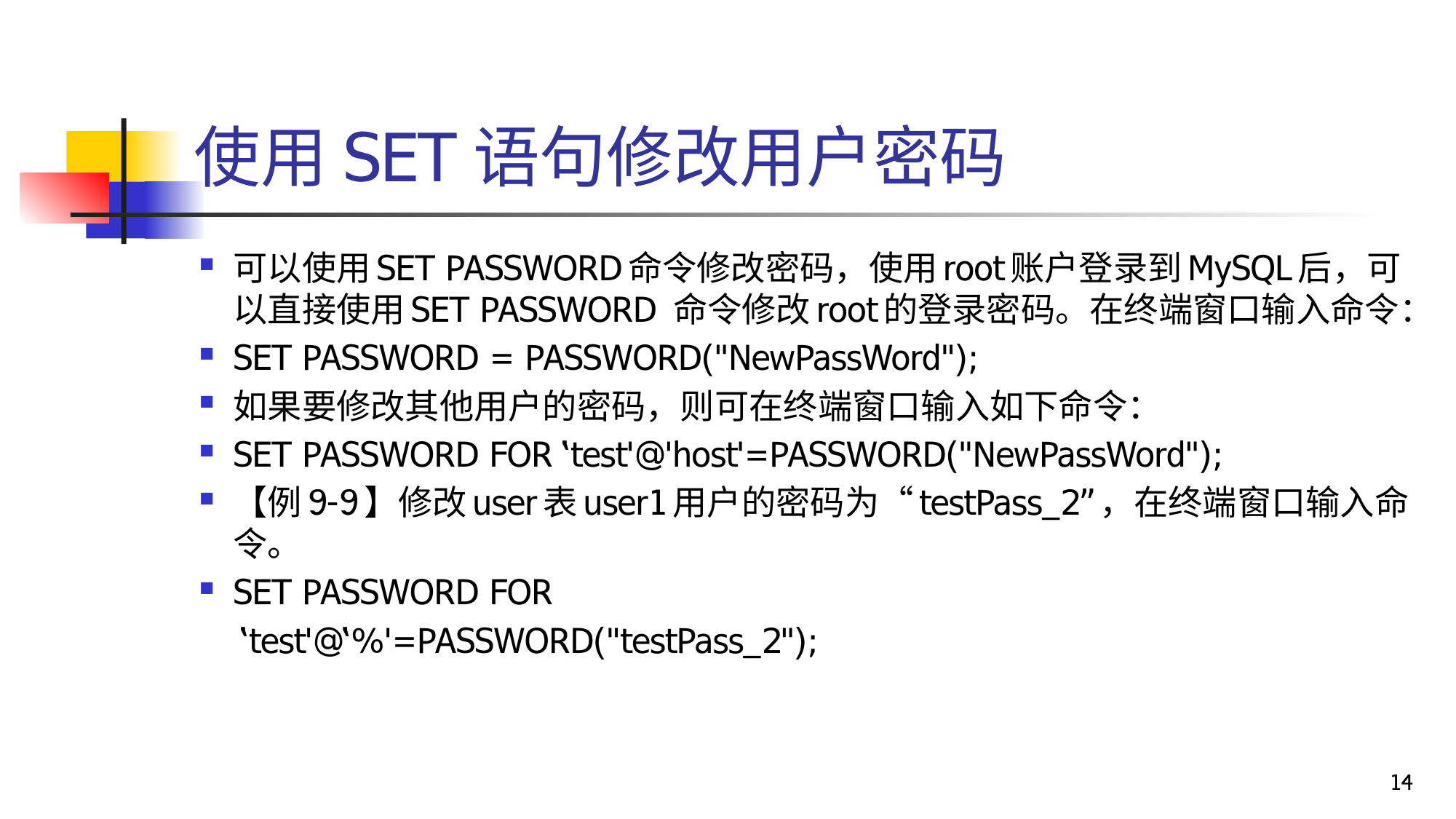

# 使用SET语句修改用户密码
可以使用SET PASSWORD命令修改密码，使用root账户登录到MySQL后，可以直接使用SET PASSWORD 命令修改root的登录密码。在终端窗口输入命令：
SET PASSWORD = PASSWORD("NewPassWord");
如果要修改其他用户的密码，则可在终端窗口输入如下命令：
SET PASSWORD FOR ‘test'@'host'=PASSWORD("NewPassWord");
【例9-9】修改user表user1用户的密码为“testPass_2”，在终端窗口输入命令。
SET PASSWORD FOR
    ‘test'@‘%'=PASSWORD("testPass_2");

14